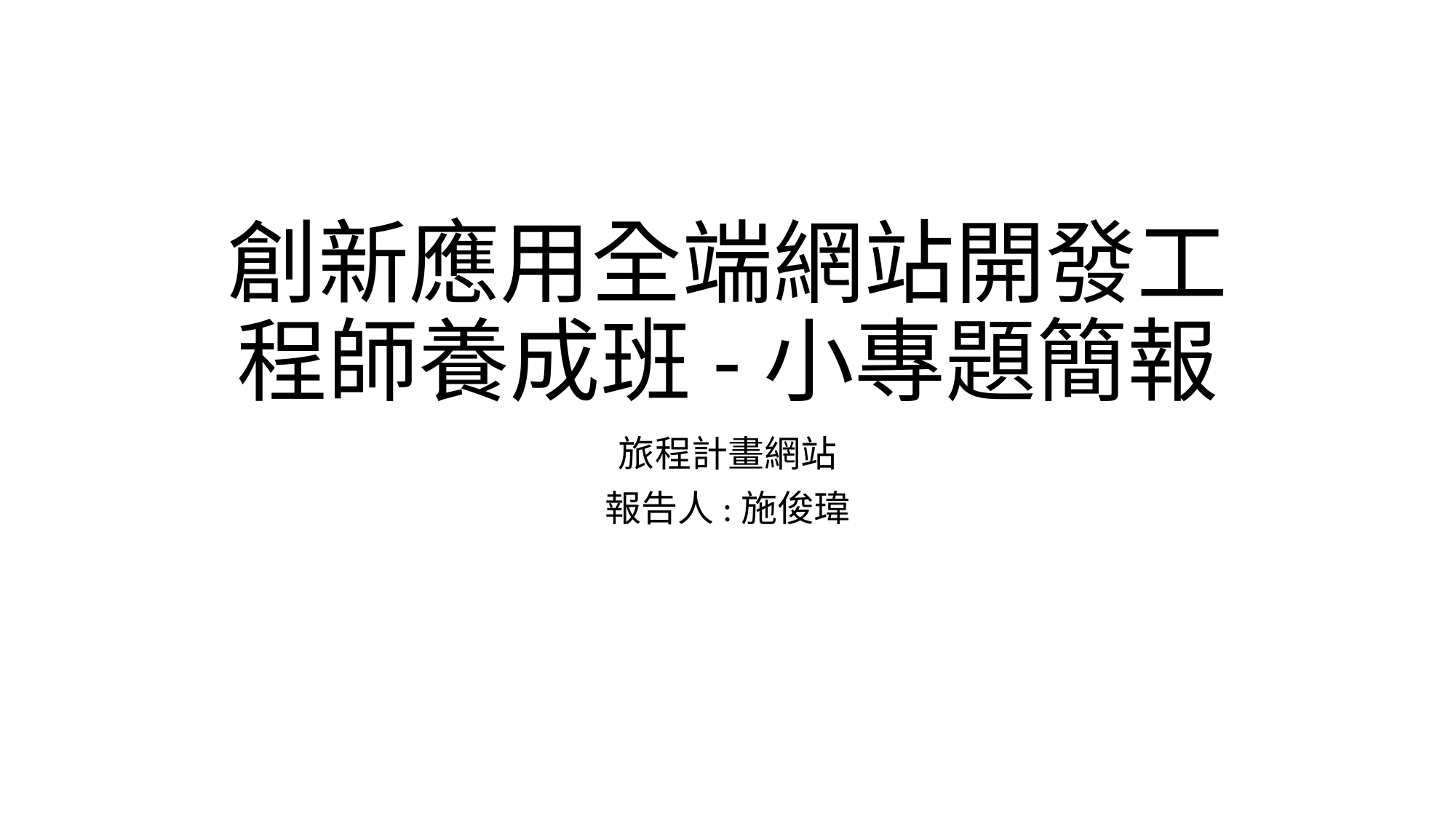

# 創新應用全端網站開發工程師養成班-小專題簡報
旅程計畫網站
報告人:施俊瑋